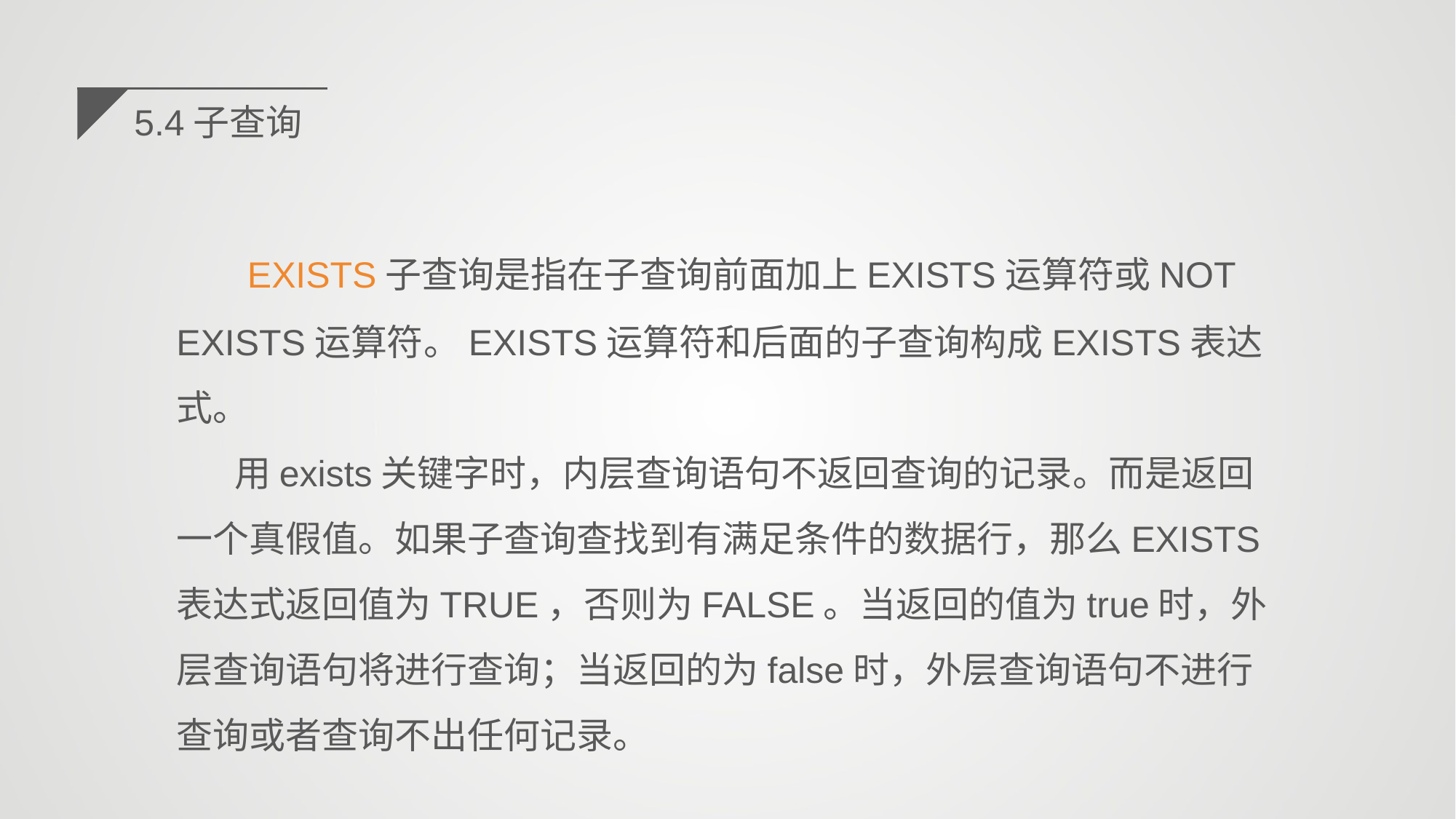

5.4子查询

      EXISTS子查询是指在子查询前面加上EXISTS运算符或NOT EXISTS运算符。EXISTS运算符和后面的子查询构成EXISTS表达式。
      用exists关键字时，内层查询语句不返回查询的记录。而是返回一个真假值。如果子查询查找到有满足条件的数据行，那么EXISTS表达式返回值为TRUE，否则为FALSE。当返回的值为true时，外层查询语句将进行查询；当返回的为false时，外层查询语句不进行查询或者查询不出任何记录。